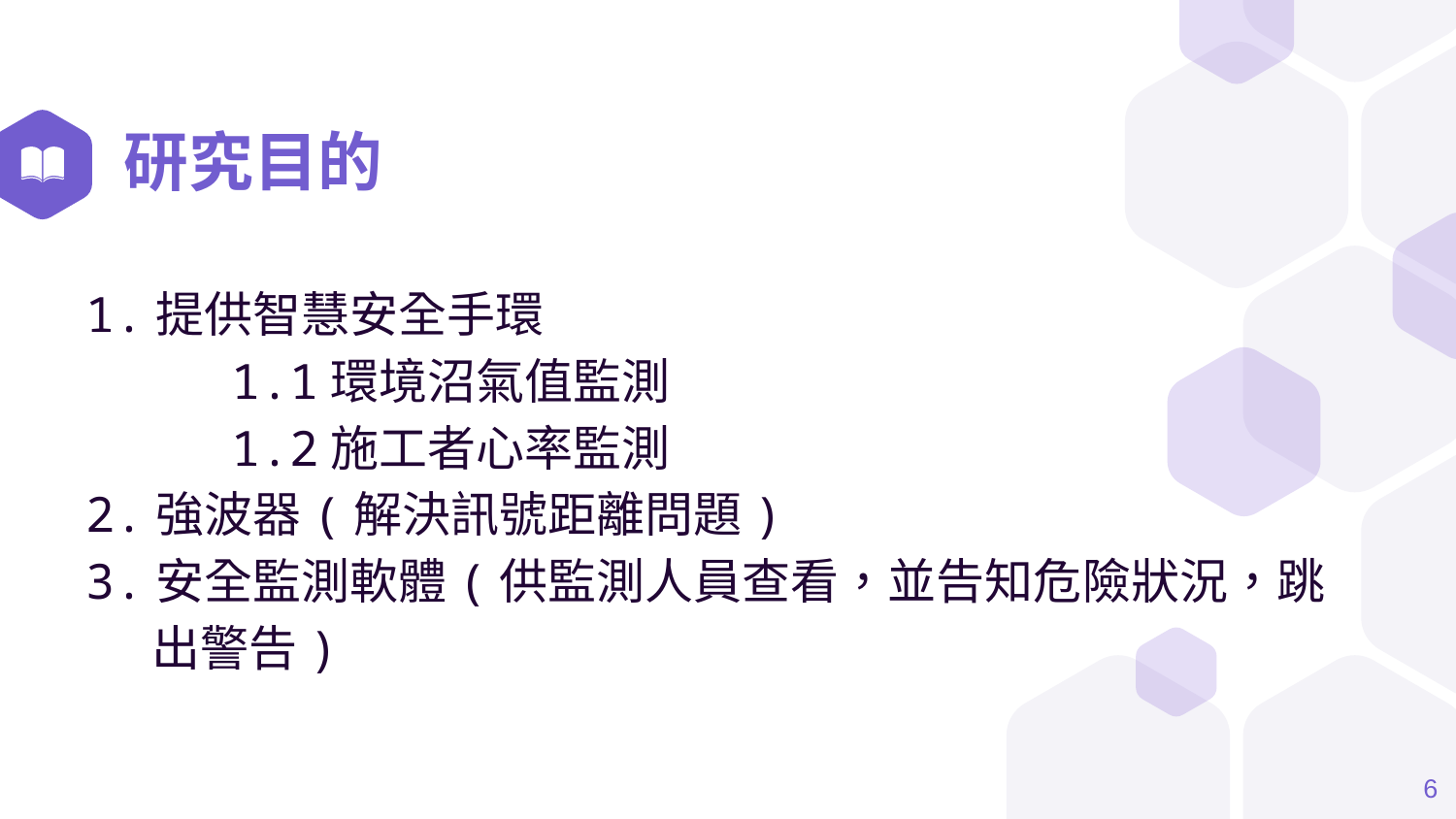

# 研究目的

1.提供智慧安全手環
	1.1環境沼氣值監測
	1.2施工者心率監測
2.強波器(解決訊號距離問題)
3.安全監測軟體(供監測人員查看，並告知危險狀況，跳       出警告)
6